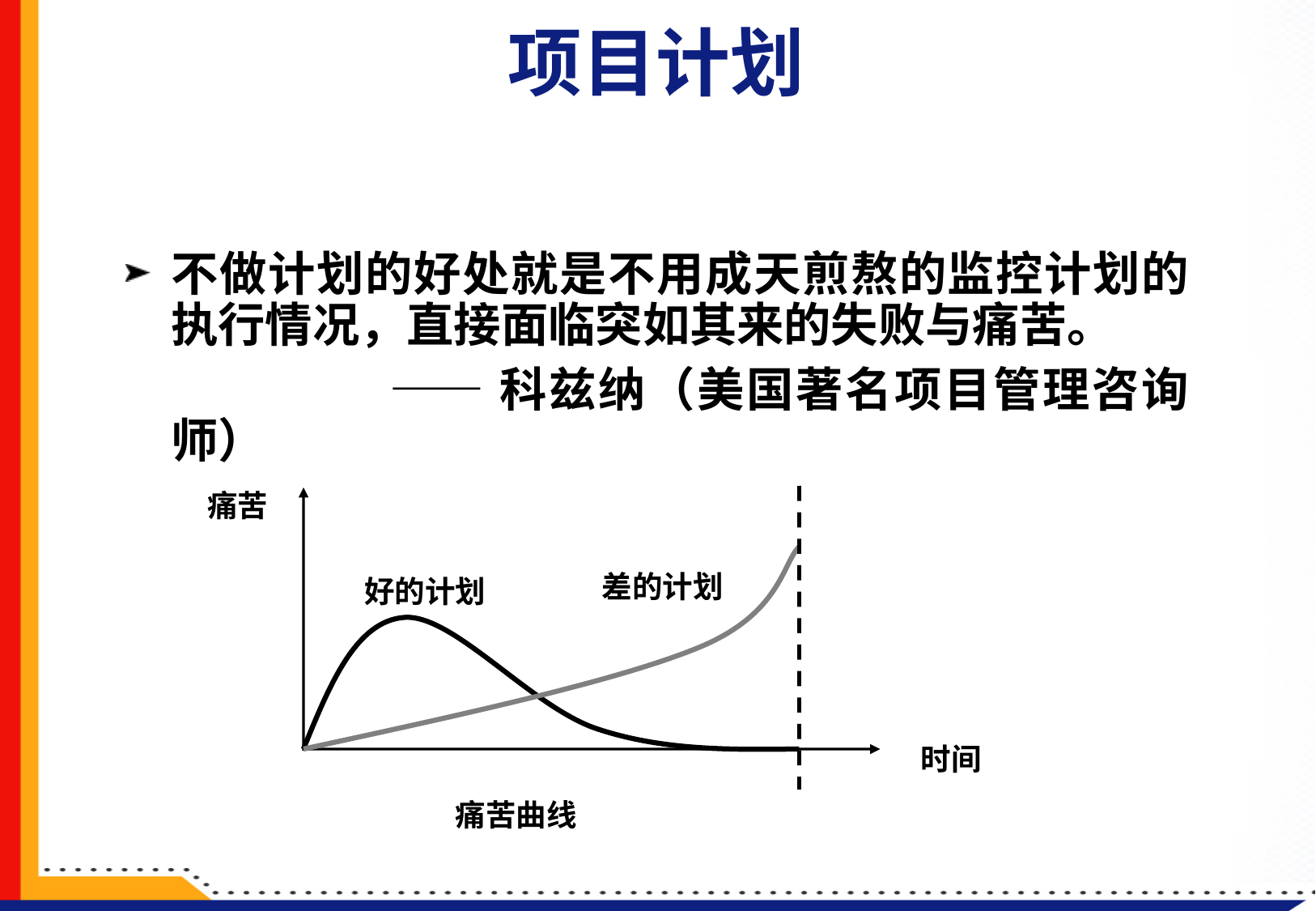

# 项目计划
不做计划的好处就是不用成天煎熬的监控计划的执行情况，直接面临突如其来的失败与痛苦。
                    ——科兹纳（美国著名项目管理咨询师）
痛苦

好的计划
差的计划

时间

痛苦曲线